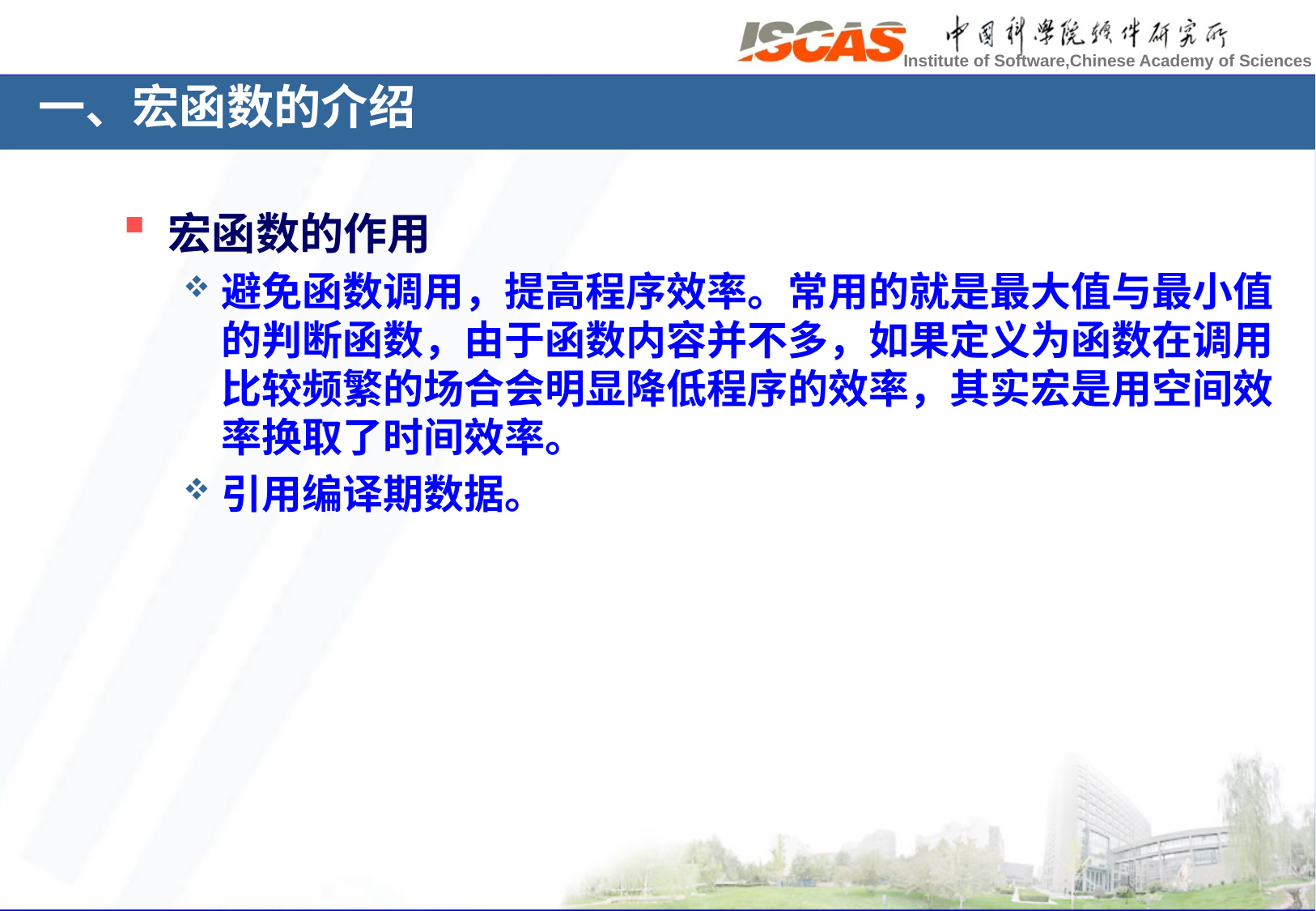

# 一、宏函数的介绍
宏函数的作用
避免函数调用，提高程序效率。常用的就是最大值与最小值的判断函数，由于函数内容并不多，如果定义为函数在调用比较频繁的场合会明显降低程序的效率，其实宏是用空间效率换取了时间效率。
引用编译期数据。